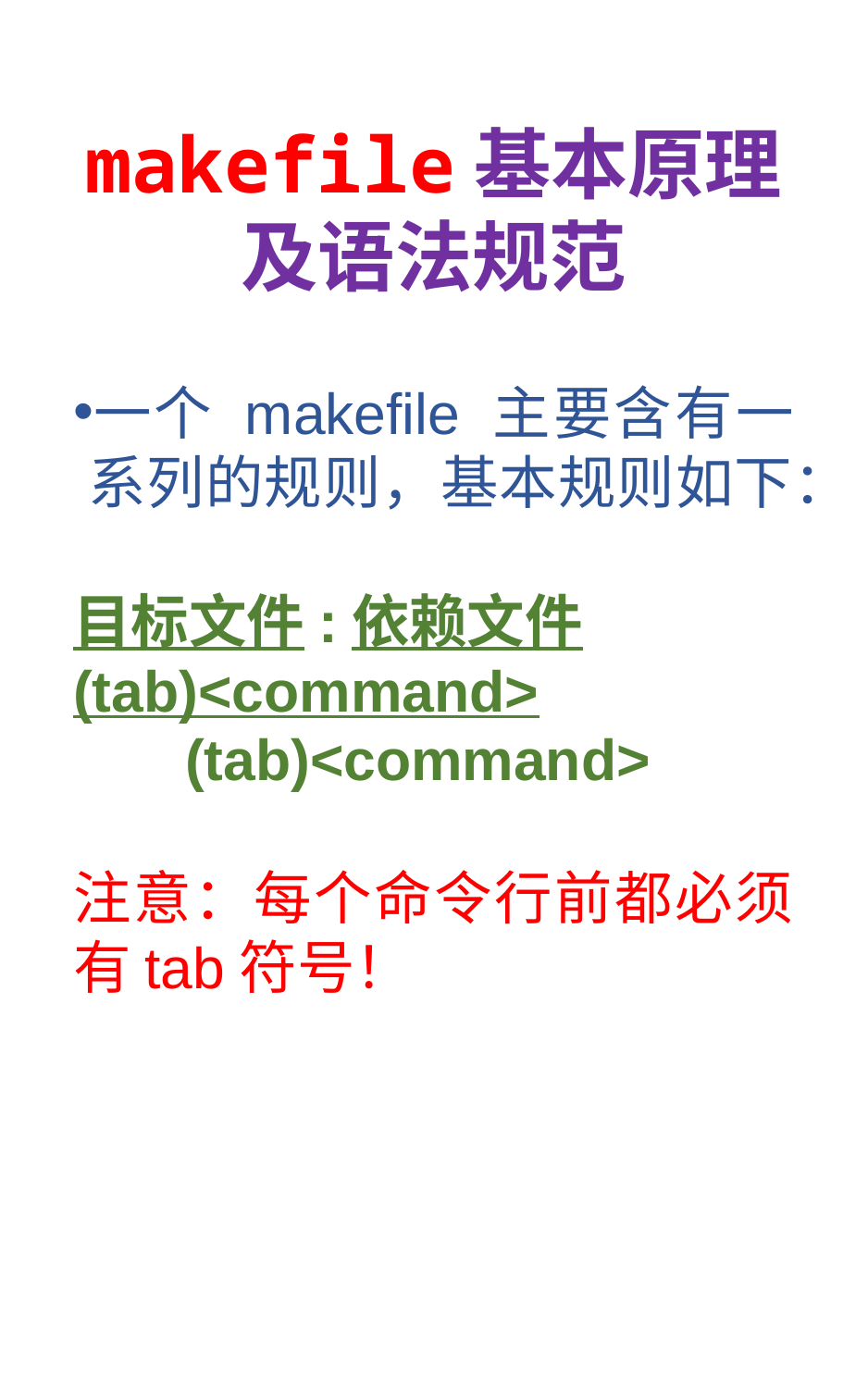

# makefile基本原理及语法规范
一个 makefile 主要含有一系列的规则，基本规则如下：
目标文件:依赖文件
(tab)<command>
       (tab)<command>

注意：每个命令行前都必须有tab符号！